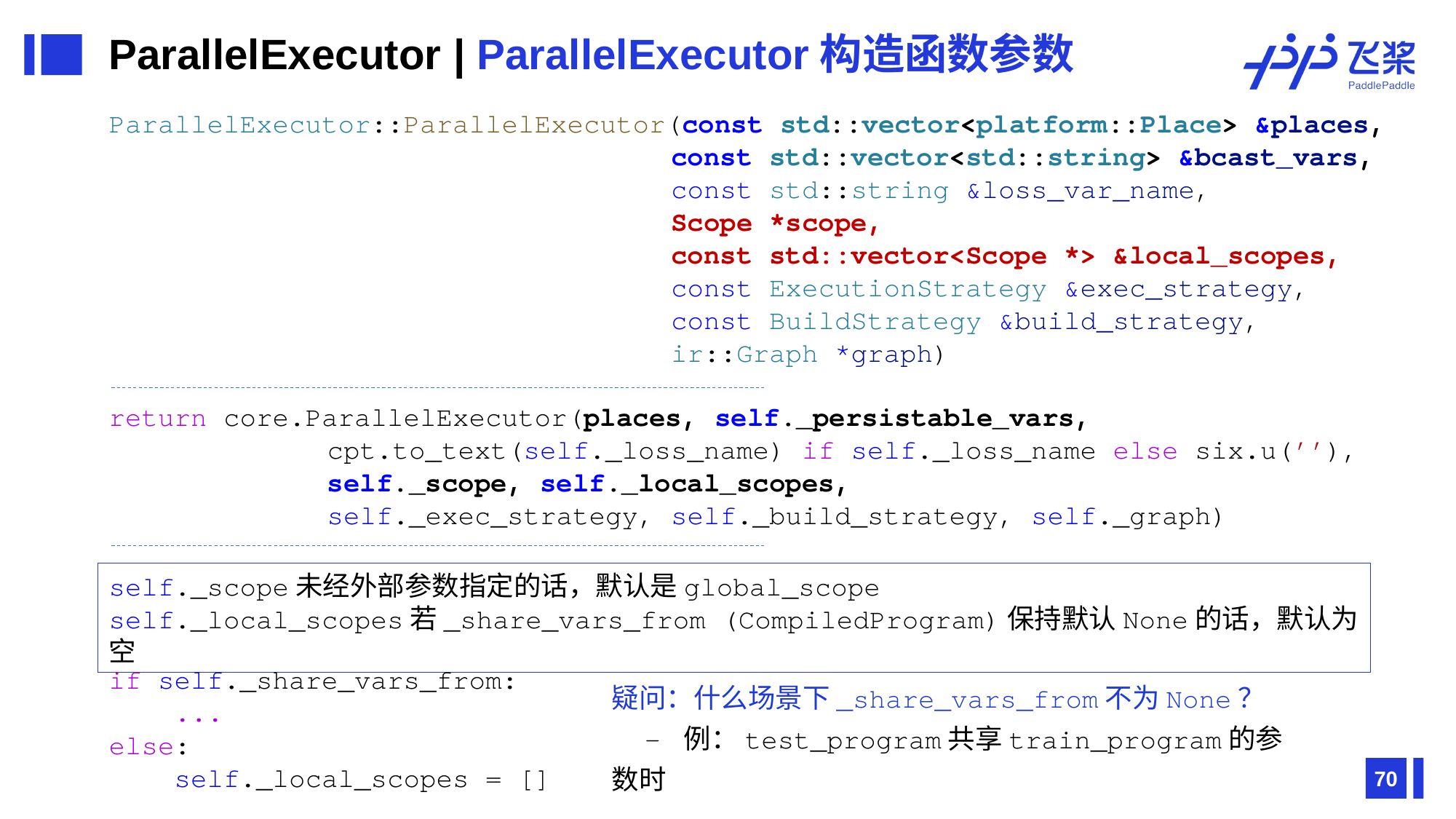

ParallelExecutor | ParallelExecutor构造函数参数
ParallelExecutor::ParallelExecutor(const std::vector<platform::Place> &places,
					 const std::vector<std::string> &bcast_vars,
					 const std::string &loss_var_name,
					 Scope *scope,
					 const std::vector<Scope *> &local_scopes,
					 const ExecutionStrategy &exec_strategy,
					 const BuildStrategy &build_strategy,
					 ir::Graph *graph)
return core.ParallelExecutor(places, self._persistable_vars,
		cpt.to_text(self._loss_name) if self._loss_name else six.u(’’), 			self._scope, self._local_scopes,
		self._exec_strategy, self._build_strategy, self._graph)
self._scope未经外部参数指定的话，默认是global_scope
self._local_scopes若_share_vars_from (CompiledProgram)保持默认None的话，默认为空
if self._share_vars_from:
    ...
else:
    self._local_scopes = []
疑问：什么场景下_share_vars_from不为None？
  - 例：test_program共享train_program的参数时
70